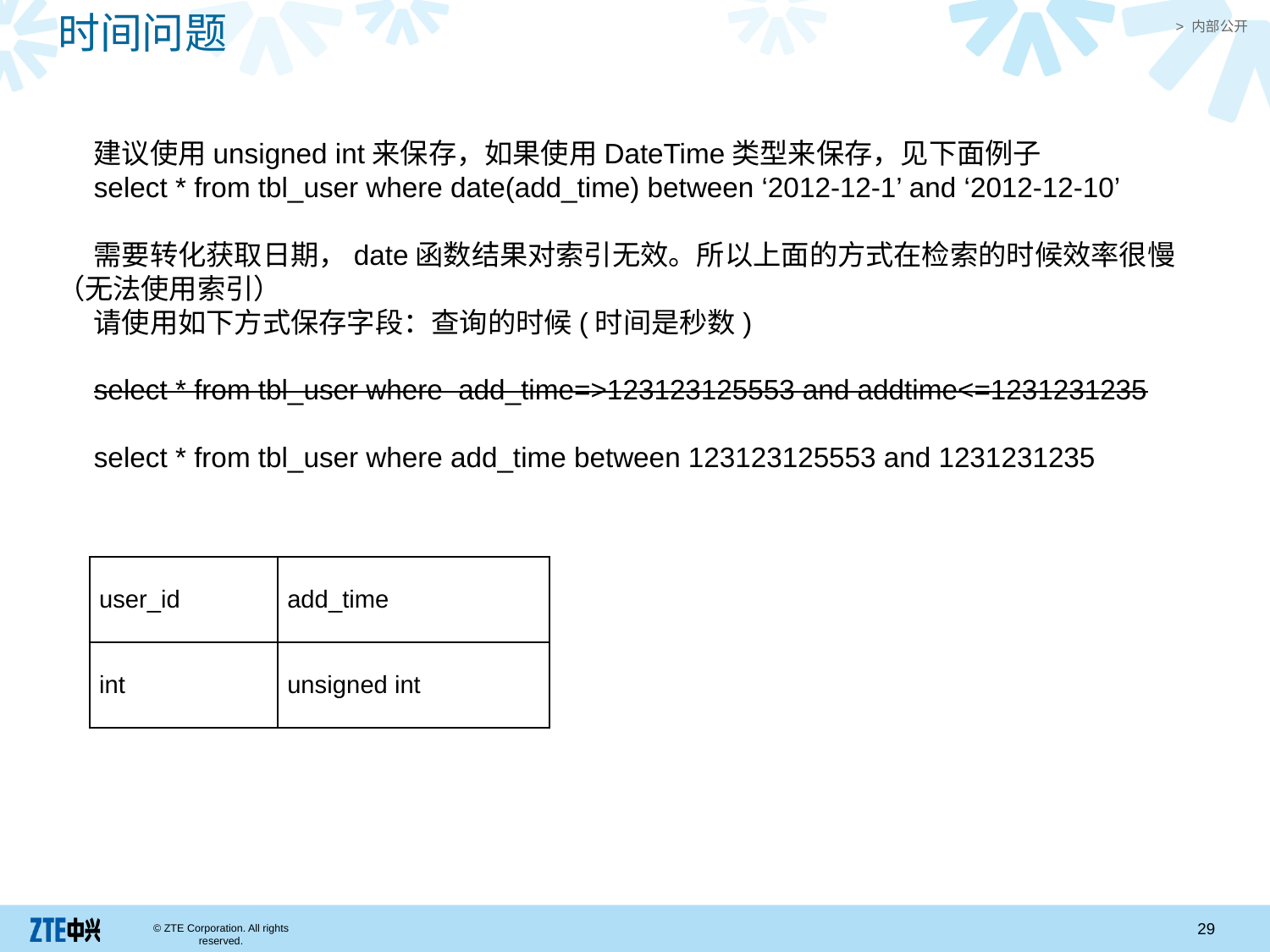

时间问题
建议使用unsigned int来保存，如果使用DateTime类型来保存，见下面例子
select * from tbl_user where date(add_time) between ‘2012-12-1’ and ‘2012-12-10’

需要转化获取日期，date函数结果对索引无效。所以上面的方式在检索的时候效率很慢（无法使用索引）
请使用如下方式保存字段：查询的时候(时间是秒数)

select * from tbl_user where  add_time=>123123125553 and addtime<=1231231235

select * from tbl_user where add_time between 123123125553 and 1231231235

| user\_id | add\_time |
| --- | --- |
| int | unsigned int |
29